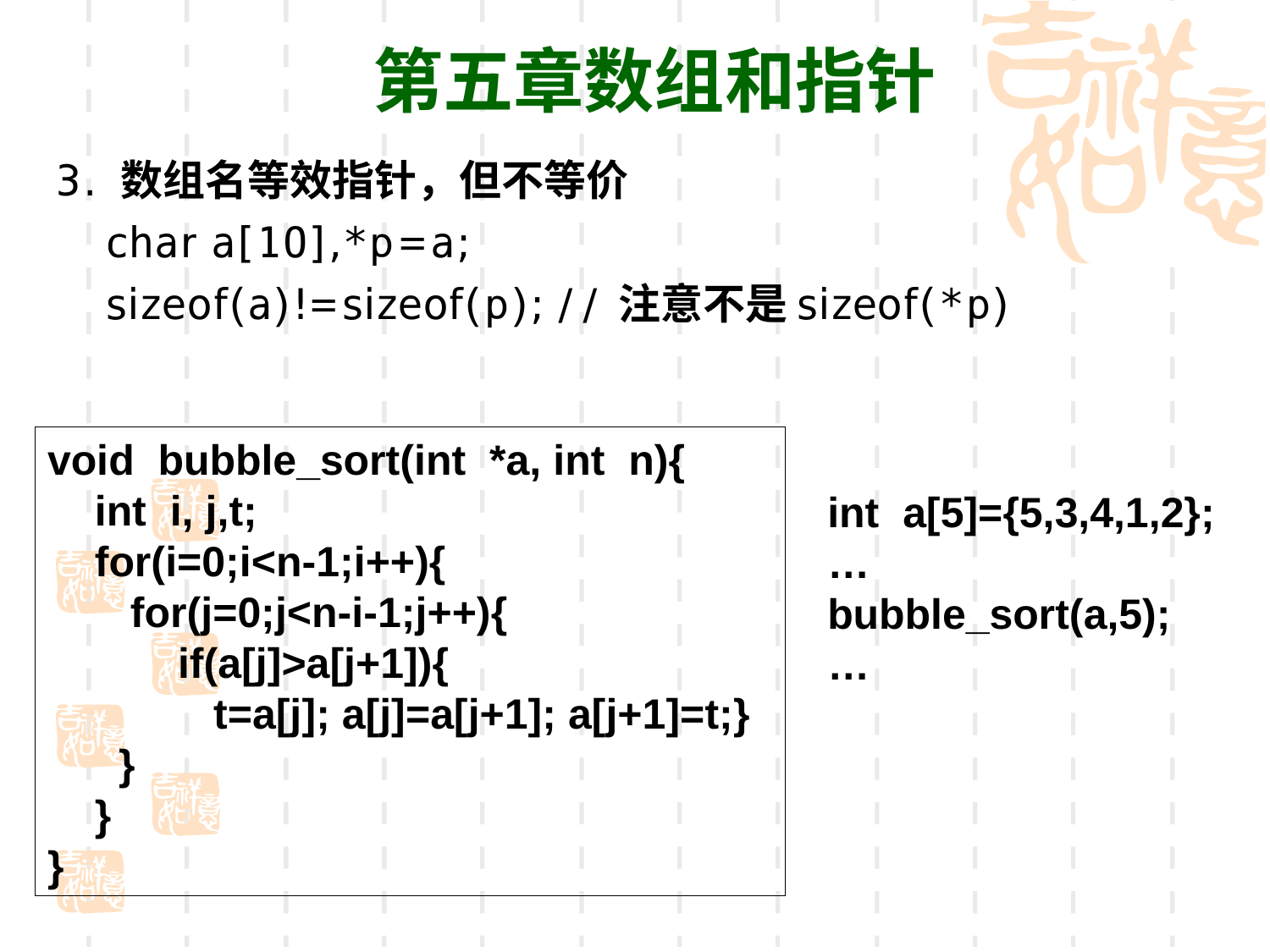

第五章数组和指针
3. 数组名等效指针，但不等价
    char a[10],*p=a;
    sizeof(a)!=sizeof(p); //注意不是sizeof(*p)

void  bubble_sort(int  *a, int  n){
    int  i, j,t;
    for(i=0;i<n-1;i++){
       for(j=0;j<n-i-1;j++){
           if(a[j]>a[j+1]){
              t=a[j]; a[j]=a[j+1]; a[j+1]=t;}
      }
    }
}
int  a[5]={5,3,4,1,2};
…
bubble_sort(a,5);
…